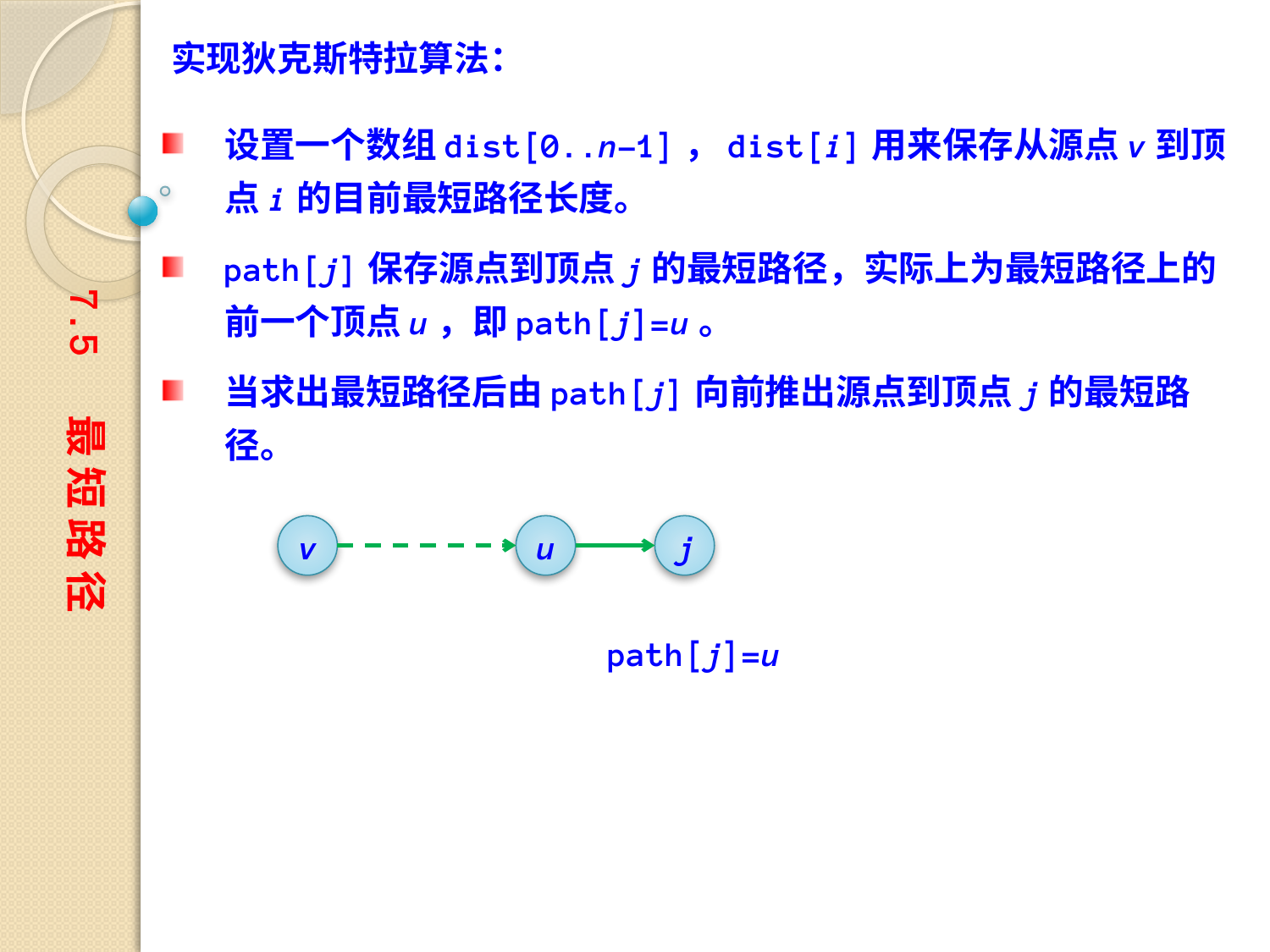

实现狄克斯特拉算法：
设置一个数组dist[0..n-1]，dist[i]用来保存从源点v到顶点i的目前最短路径长度。
path[j]保存源点到顶点j的最短路径，实际上为最短路径上的前一个顶点u，即path[j]=u。
当求出最短路径后由path[j]向前推出源点到顶点j的最短路径。
7.5  最 短 路 径

v
u
j
path[j]=u